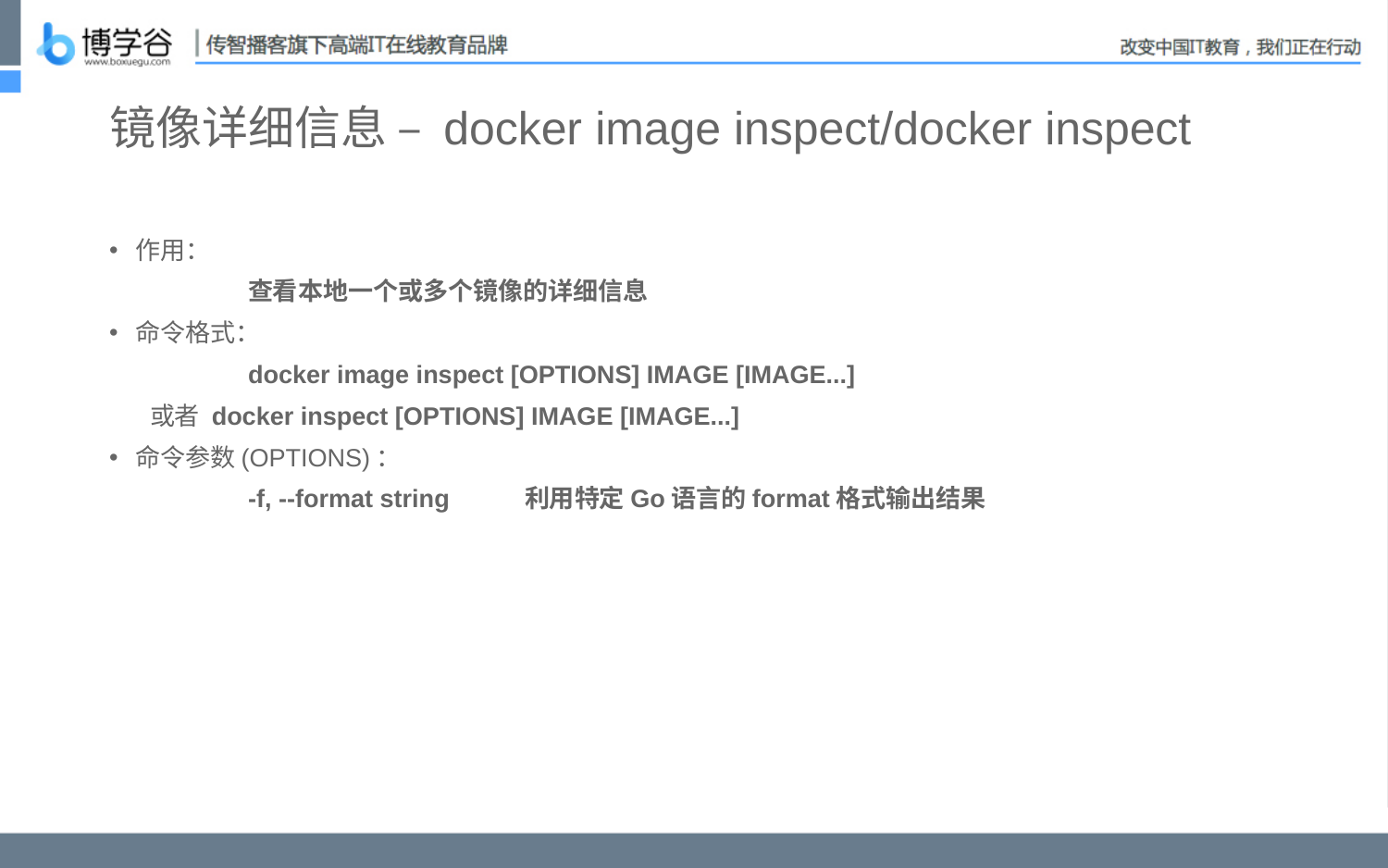

# 镜像详细信息 – docker image inspect/docker inspect
作用：
	查看本地一个或多个镜像的详细信息
命令格式：
	docker image inspect [OPTIONS] IMAGE [IMAGE...]
      或者 docker inspect [OPTIONS] IMAGE [IMAGE...]
命令参数(OPTIONS)：
	-f, --format string          利用特定Go语言的format格式输出结果